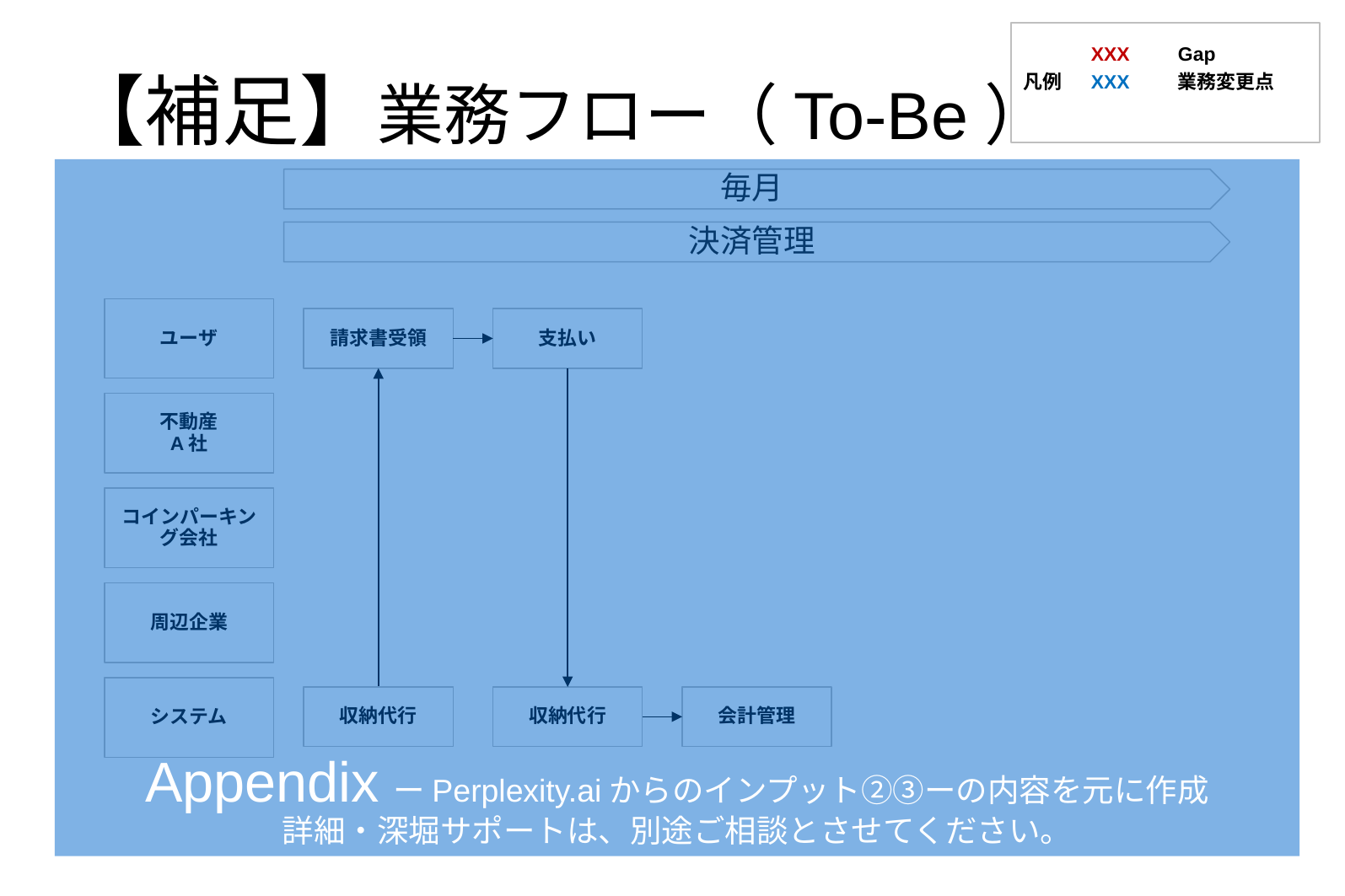

凡例
# 【補足】業務フロー（To-Be）
XXX
Gap
XXX
業務変更点
AppendixーPerplexity.aiからのインプット➁③ーの内容を元に作成
詳細・深堀サポートは、別途ご相談とさせてください。
毎月
決済管理
ユーザ
請求書受領
支払い
不動産
A社

コインパーキング会社

周辺企業
システム
収納代行
収納代行
会計管理